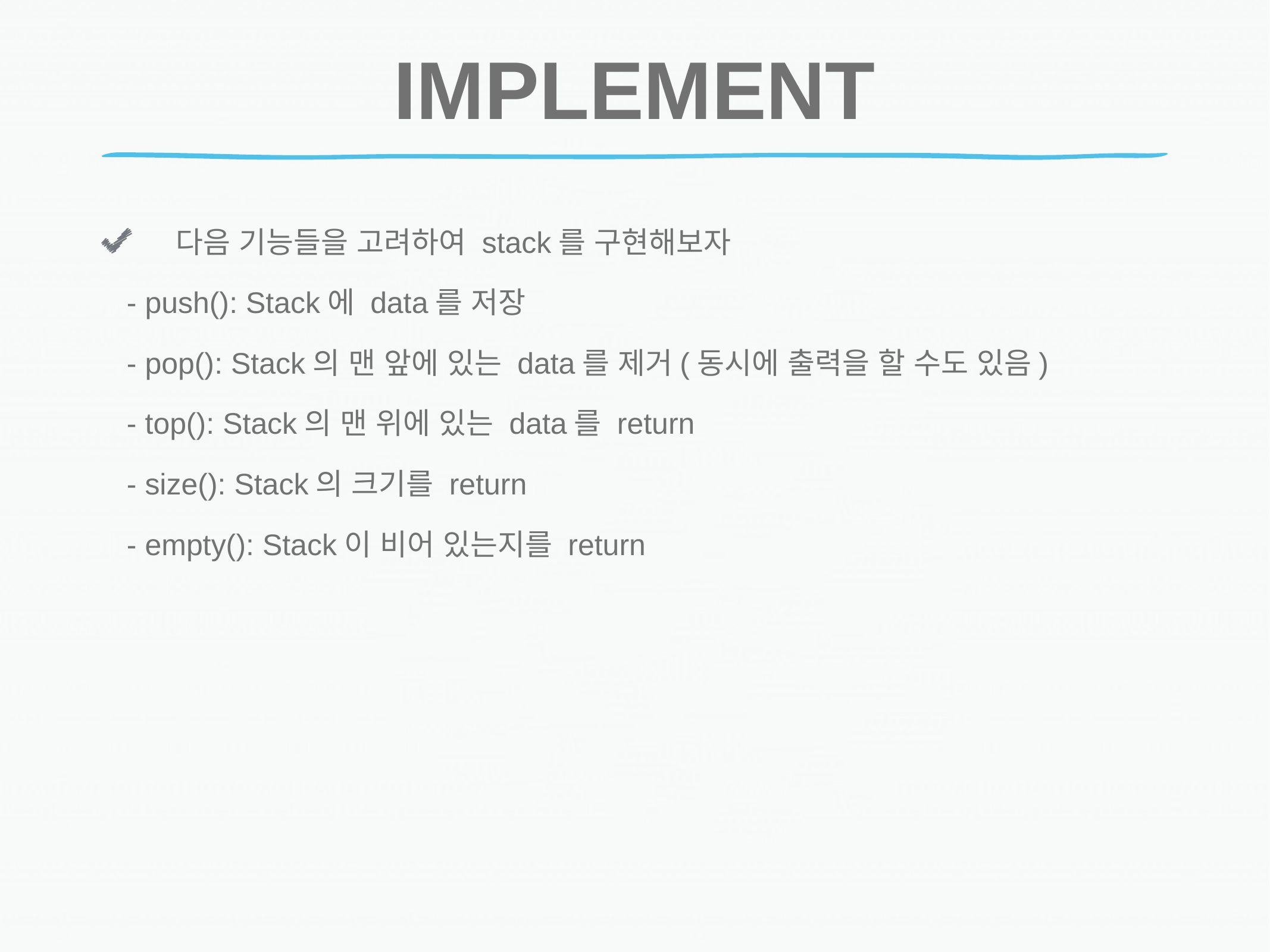

# implement
다음 기능들을 고려하여 stack를 구현해보자
   - push(): Stack에 data를 저장
   - pop(): Stack의 맨 앞에 있는 data를 제거(동시에 출력을 할 수도 있음)
   - top(): Stack의 맨 위에 있는 data를 return
   - size(): Stack의 크기를 return
   - empty(): Stack이 비어 있는지를 return